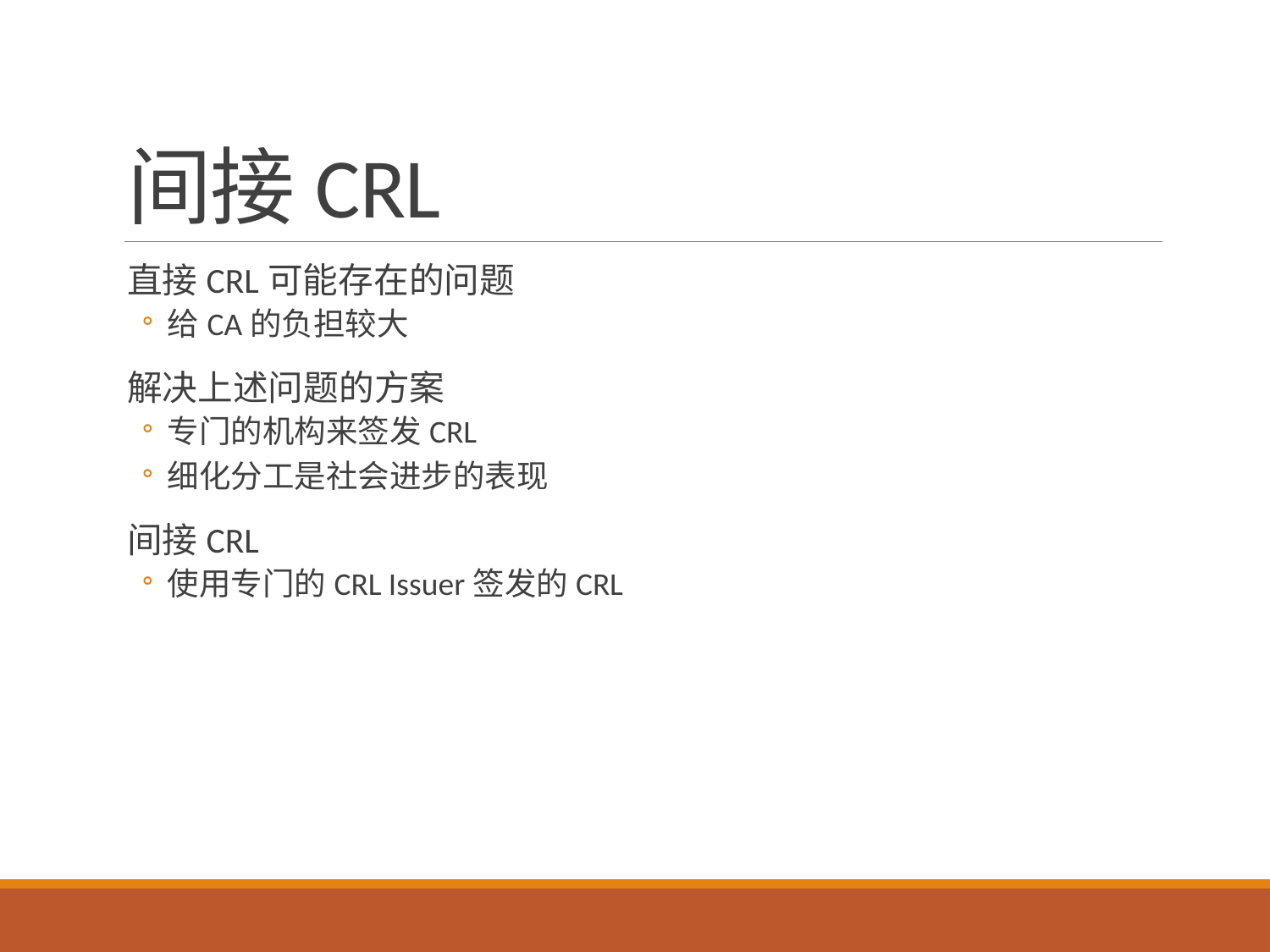

# 间接CRL
直接CRL可能存在的问题
给CA的负担较大
解决上述问题的方案
专门的机构来签发CRL
细化分工是社会进步的表现
间接CRL
使用专门的CRL Issuer签发的CRL
19